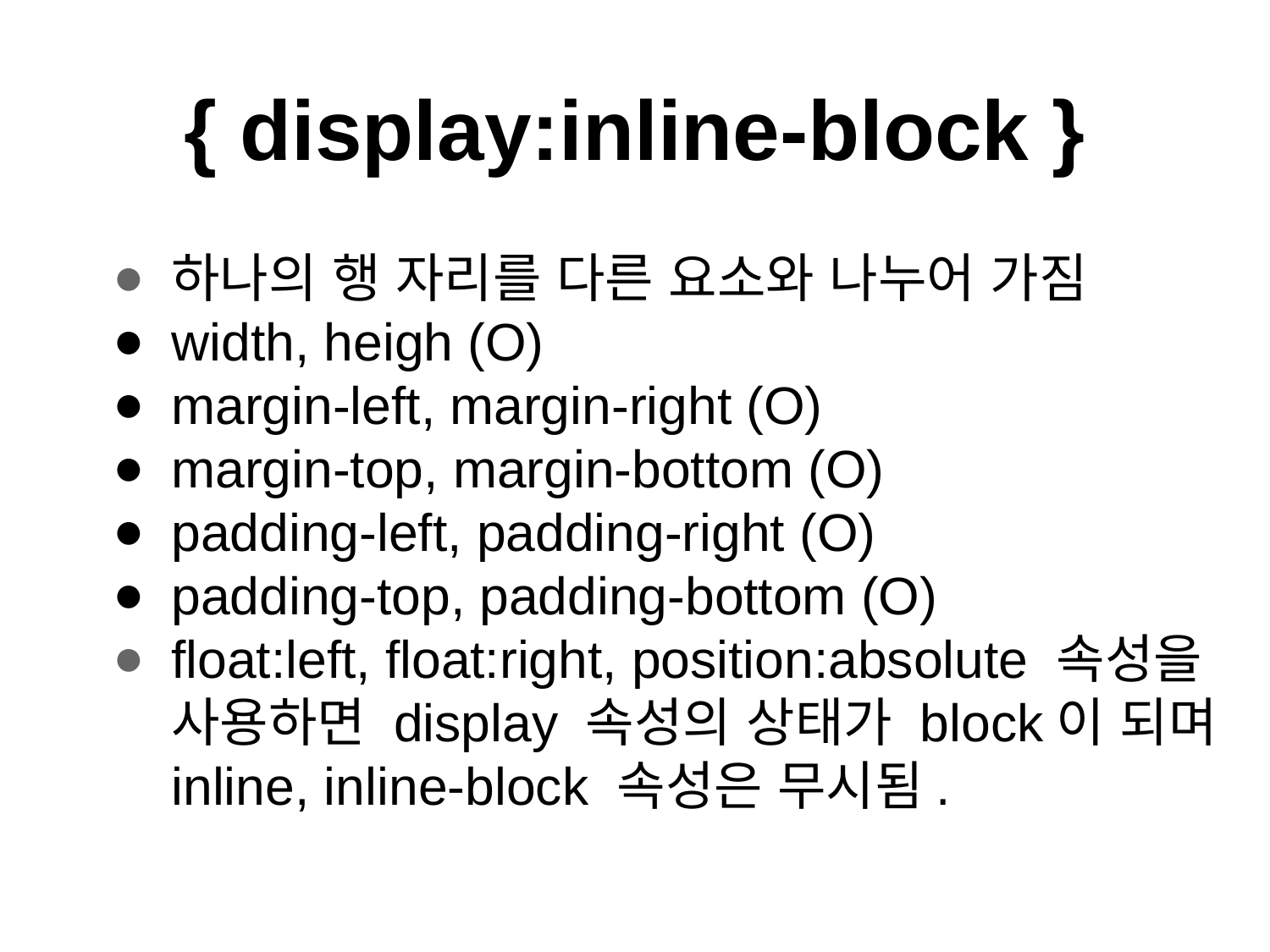

# { display:inline-block }
하나의 행 자리를 다른 요소와 나누어 가짐
width, heigh (O)
margin-left, margin-right (O)
margin-top, margin-bottom (O)
padding-left, padding-right (O)
padding-top, padding-bottom (O)
float:left, float:right, position:absolute 속성을 사용하면 display 속성의 상태가 block이 되며 inline, inline-block 속성은 무시됨.